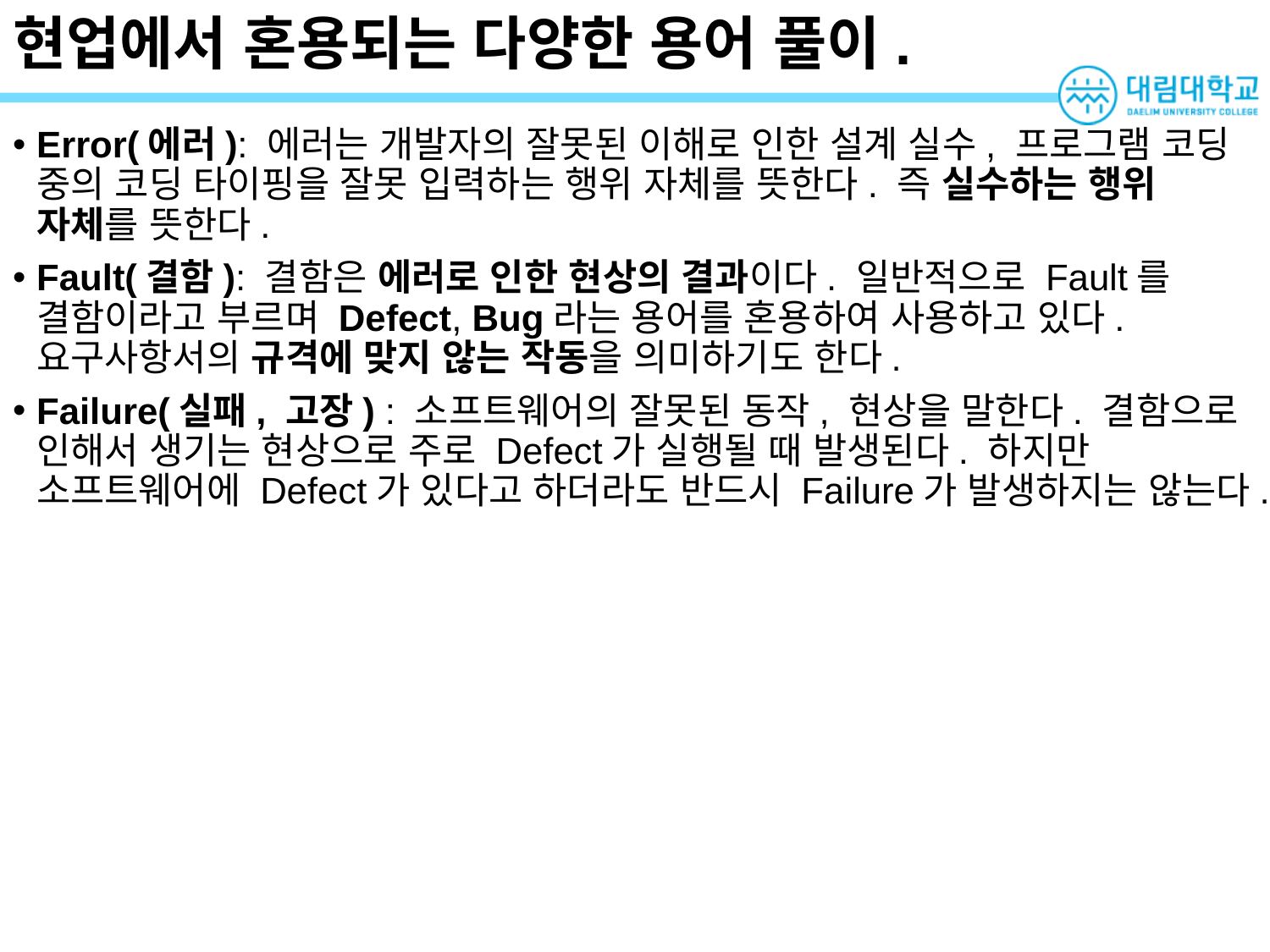

# 현업에서 혼용되는 다양한 용어 풀이.
Error(에러): 에러는 개발자의 잘못된 이해로 인한 설계 실수, 프로그램 코딩 중의 코딩 타이핑을 잘못 입력하는 행위 자체를 뜻한다. 즉 실수하는 행위 자체를 뜻한다.
Fault(결함): 결함은 에러로 인한 현상의 결과이다. 일반적으로 Fault를 결함이라고 부르며 Defect, Bug라는 용어를 혼용하여 사용하고 있다. 요구사항서의 규격에 맞지 않는 작동을 의미하기도 한다.
Failure(실패, 고장) : 소프트웨어의 잘못된 동작, 현상을 말한다. 결함으로 인해서 생기는 현상으로 주로 Defect가 실행될 때 발생된다. 하지만 소프트웨어에 Defect가 있다고 하더라도 반드시 Failure가 발생하지는 않는다.